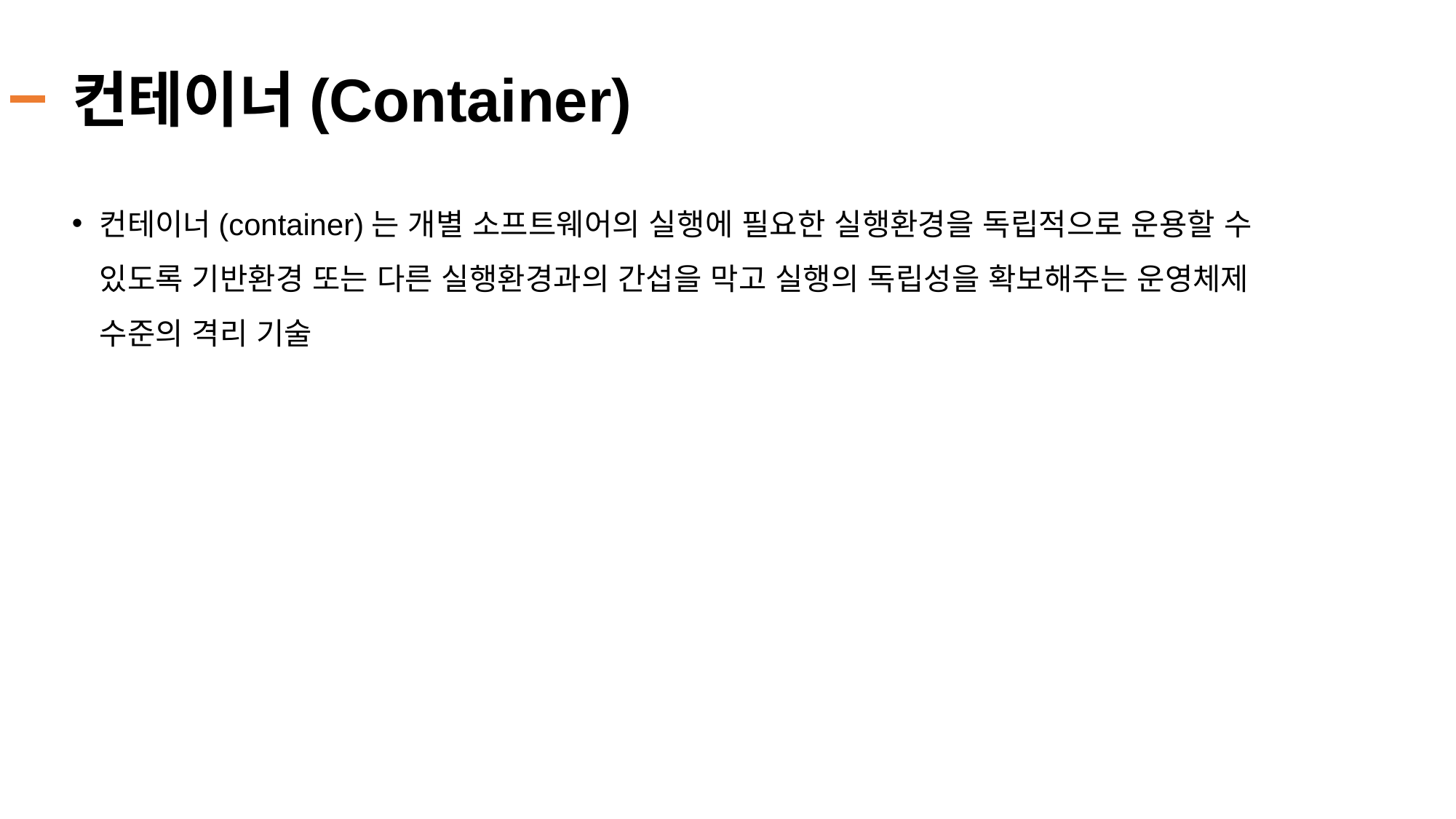

# 컨테이너(Container)

컨테이너(container)는 개별 소프트웨어의 실행에 필요한 실행환경을 독립적으로 운용할 수 있도록 기반환경 또는 다른 실행환경과의 간섭을 막고 실행의 독립성을 확보해주는 운영체제 수준의 격리 기술